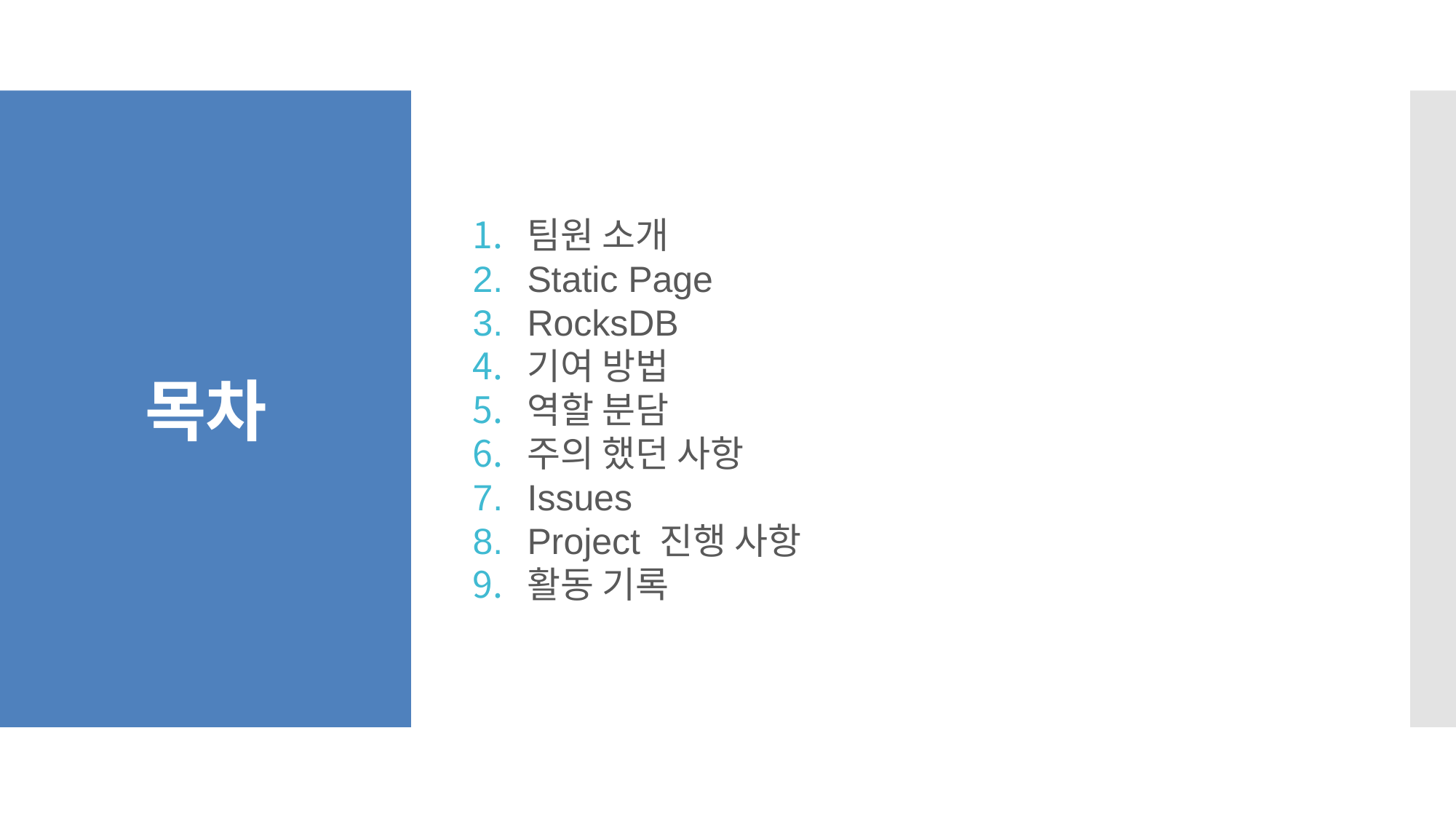

팀원 소개
Static Page
RocksDB
기여 방법
역할 분담
주의 했던 사항
Issues
Project 진행 사항
활동 기록
목차